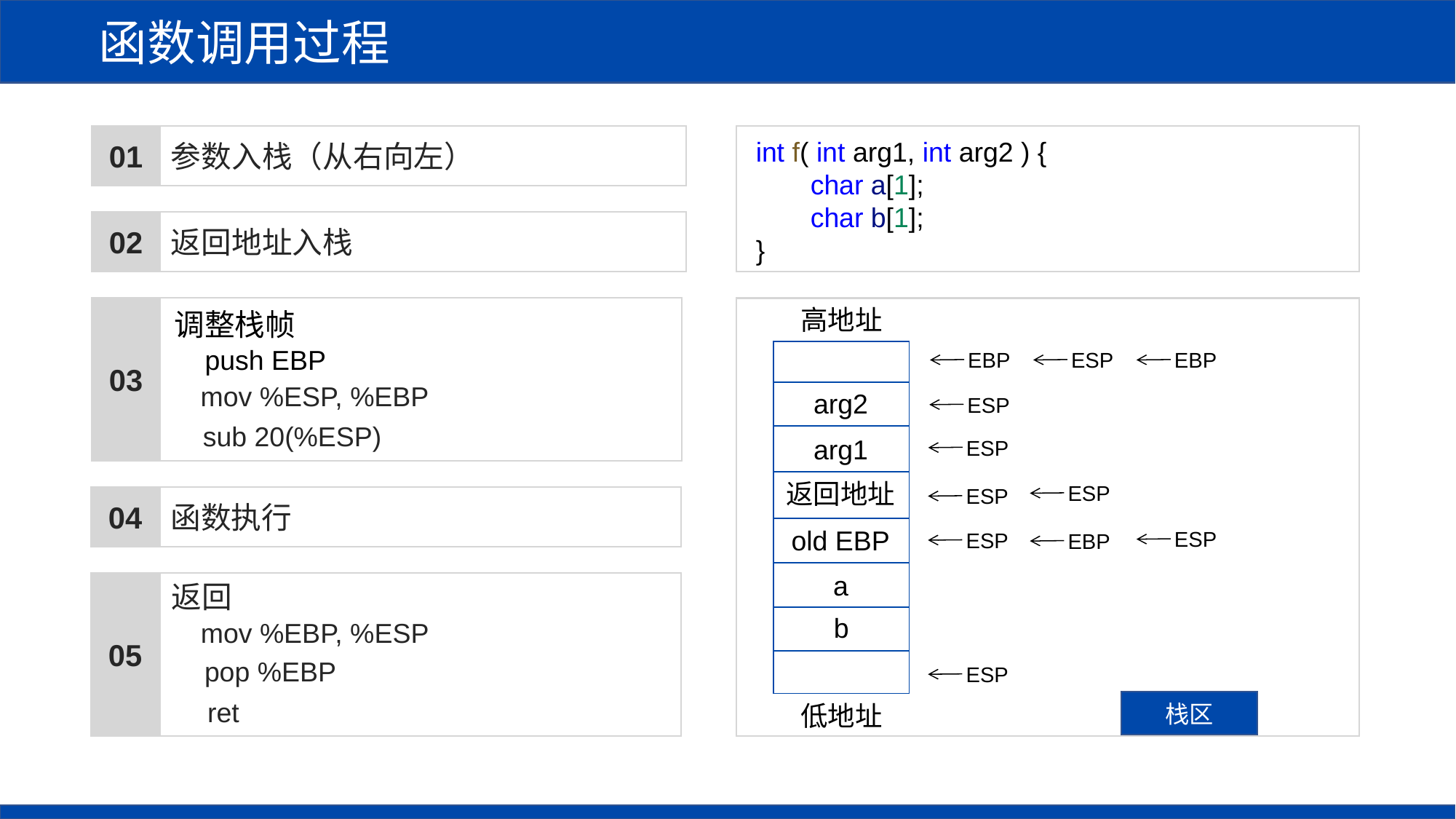

函数调用过程
01
参数入栈（从右向左）

int f( int arg1, int arg2 ) {
char a[1];
char b[1];
}
02
返回地址入栈
高地址

03

调整栈帧
push EBP

EBP
ESP
EBP
mov %ESP, %EBP
arg2
ESP
sub 20(%ESP)
arg1
ESP
返回地址
ESP
ESP
04
函数执行
old EBP
ESP
ESP
EBP
a
返回

05
b
mov %EBP, %ESP
pop %EBP
ESP
ret
栈区
低地址